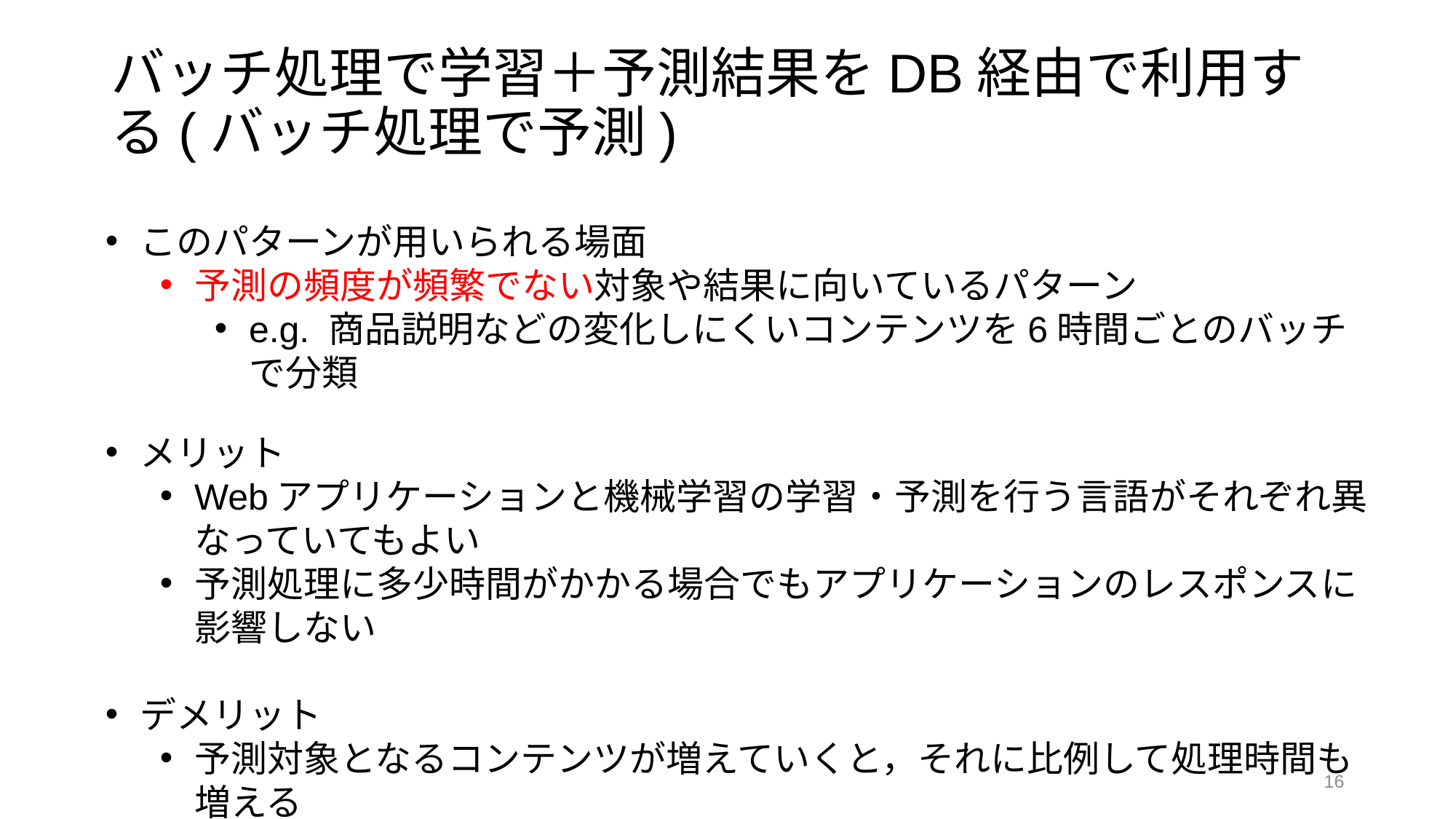

# バッチ処理で学習＋予測結果をDB経由で利用する(バッチ処理で予測)
このパターンが用いられる場面
予測の頻度が頻繁でない対象や結果に向いているパターン
e.g. 商品説明などの変化しにくいコンテンツを6時間ごとのバッチで分類

メリット
Webアプリケーションと機械学習の学習・予測を行う言語がそれぞれ異なっていてもよい
予測処理に多少時間がかかる場合でもアプリケーションのレスポンスに影響しない

デメリット
予測対象となるコンテンツが増えていくと，それに比例して処理時間も増える
16